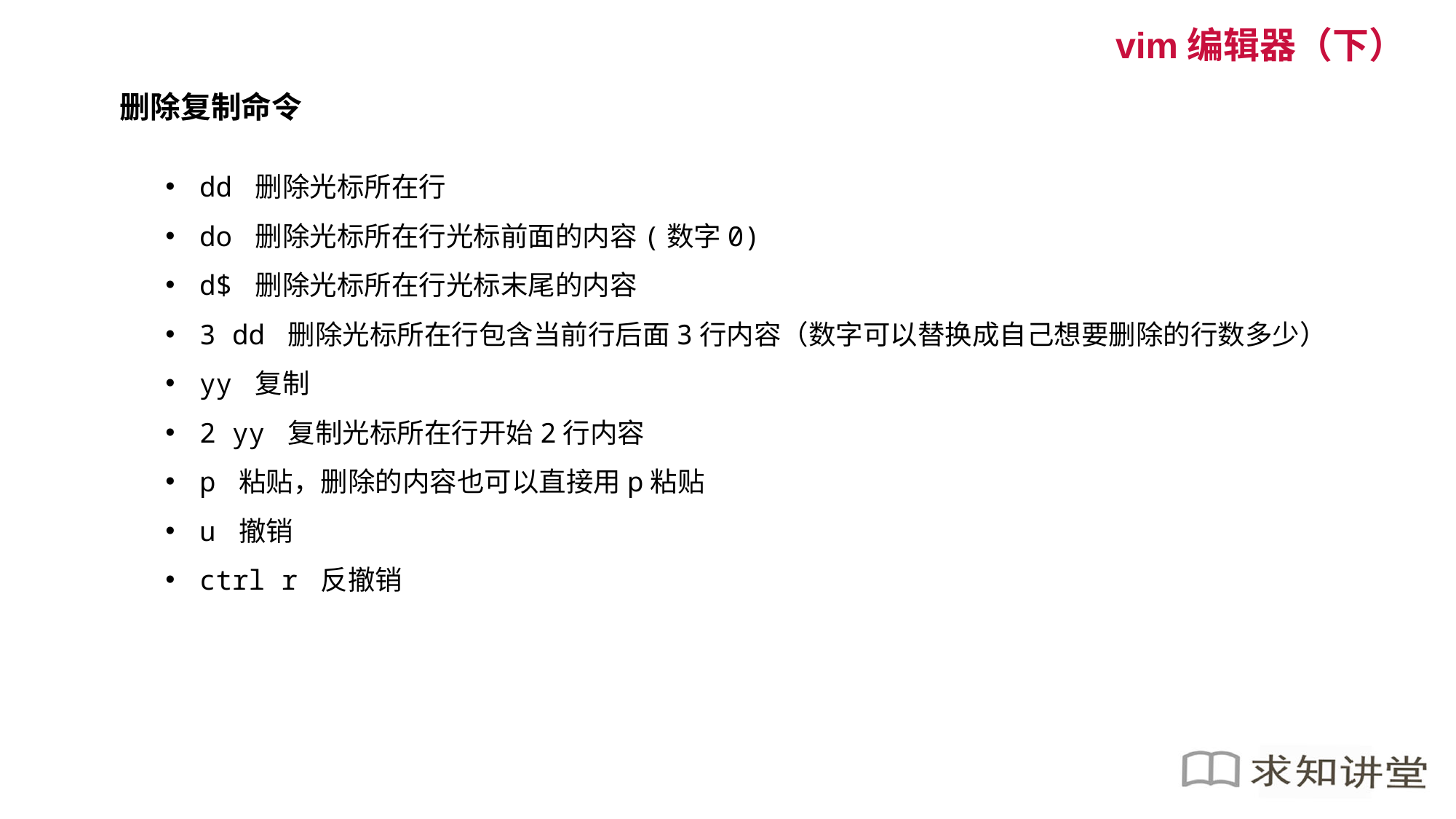

vim编辑器（下）
删除复制命令
dd 删除光标所在行
do 删除光标所在行光标前面的内容(数字0)
d$ 删除光标所在行光标末尾的内容
3 dd 删除光标所在行包含当前行后面3行内容（数字可以替换成自己想要删除的行数多少）
yy 复制
2 yy 复制光标所在行开始2行内容
p 粘贴，删除的内容也可以直接用p粘贴
u 撤销
ctrl r 反撤销